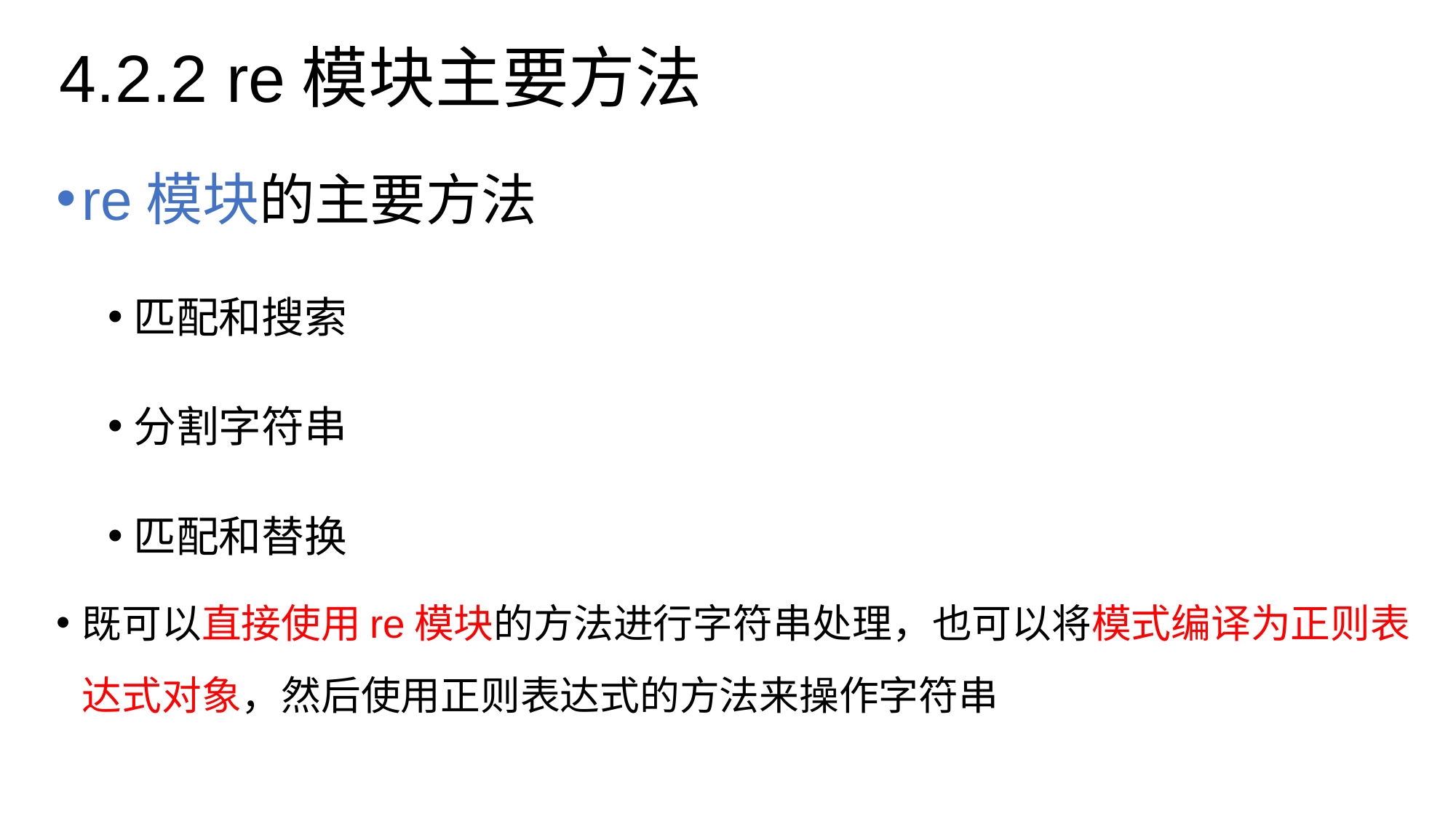

# 4.2.2 re模块主要方法
re模块的主要方法
匹配和搜索
分割字符串
匹配和替换
既可以直接使用re模块的方法进行字符串处理，也可以将模式编译为正则表达式对象，然后使用正则表达式的方法来操作字符串